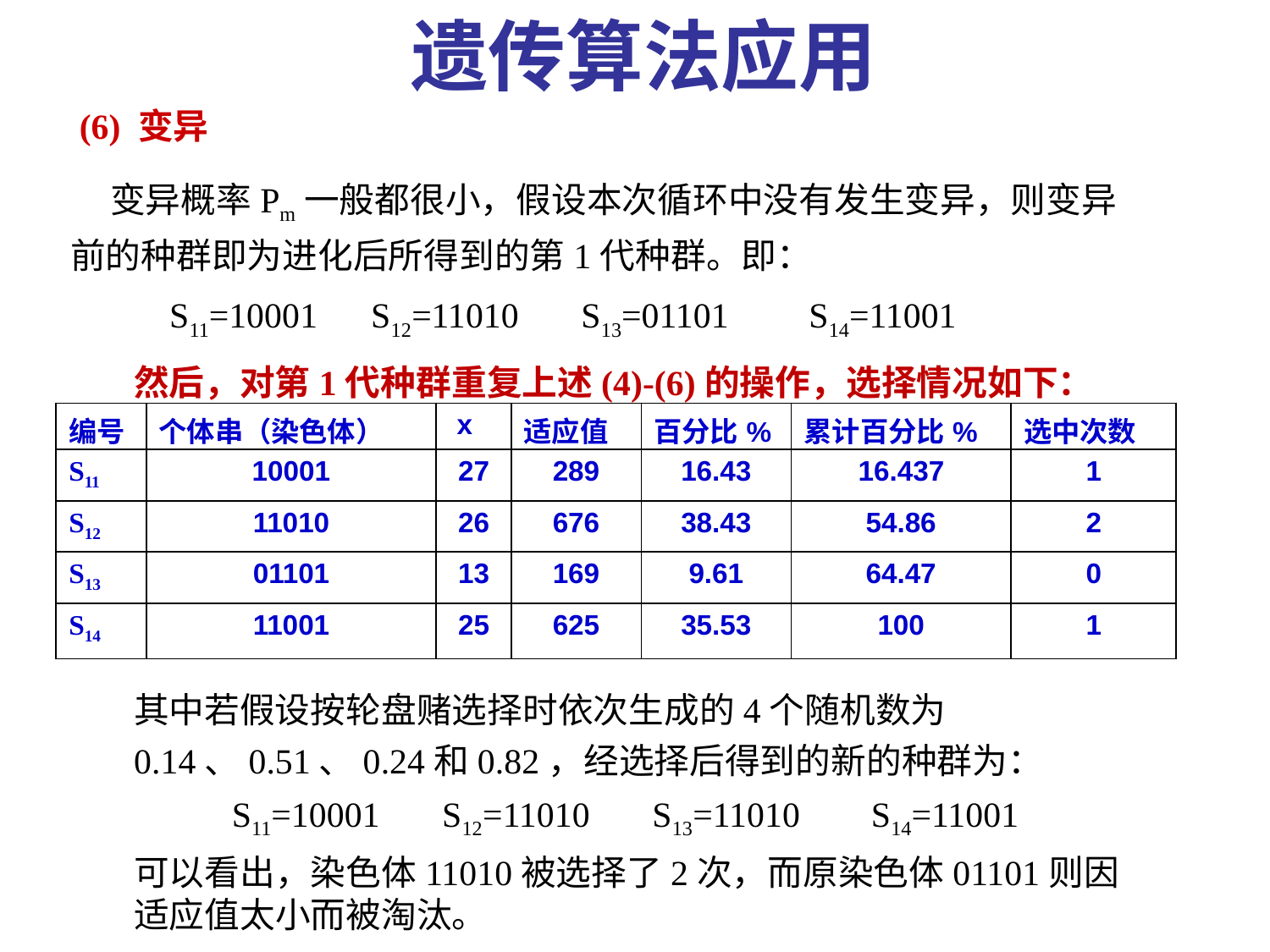

遗传算法应用
 (6) 变异
    变异概率Pm一般都很小，假设本次循环中没有发生变异，则变异前的种群即为进化后所得到的第1代种群。即：
    S11=10001      S12=11010       S13=01101         S14=11001

然后，对第1代种群重复上述(4)-(6)的操作，选择情况如下：

其中若假设按轮盘赌选择时依次生成的4个随机数为0.14、0.51、0.24和0.82，经选择后得到的新的种群为：
           S11=10001       S12=11010       S13=11010        S14=11001
可以看出，染色体11010被选择了2次，而原染色体01101则因适应值太小而被淘汰。
| 编号 | 个体串（染色体） | x | 适应值 | 百分比% | 累计百分比% | 选中次数 |
| --- | --- | --- | --- | --- | --- | --- |
| S11 | 10001 | 27 | 289 | 16.43 | 16.437 | 1 |
| S12 | 11010 | 26 | 676 | 38.43 | 54.86 | 2 |
| S13 | 01101 | 13 | 169 | 9.61 | 64.47 | 0 |
| S14 | 11001 | 25 | 625 | 35.53 | 100 | 1 |